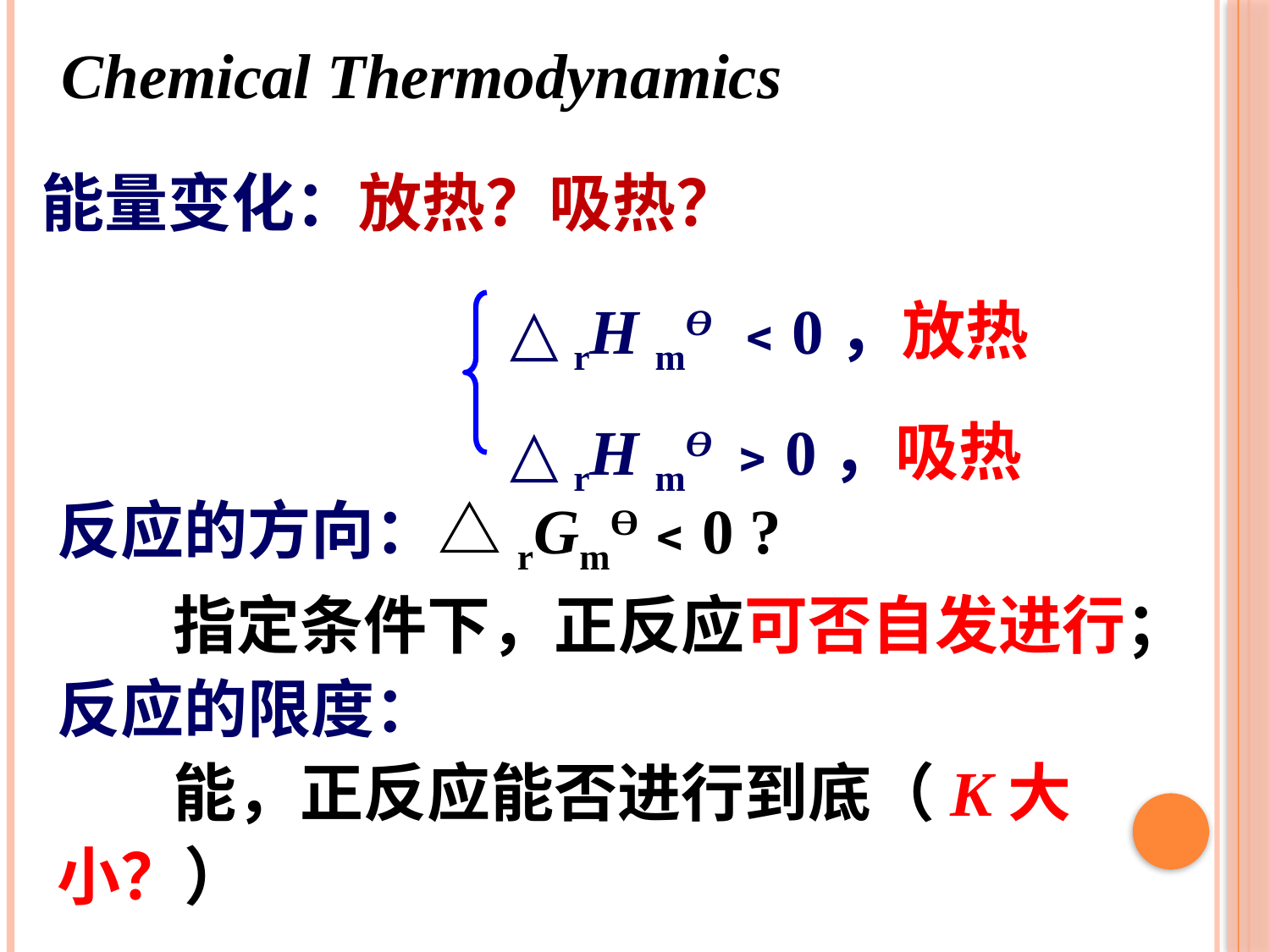

Chemical Thermodynamics
能量变化：放热？吸热？
△rH mӨ ﹤0，放热
△rH mӨ ﹥0，吸热

反应的方向：△rGmӨ﹤0 ?
       指定条件下，正反应可否自发进行；
反应的限度：
       能，正反应能否进行到底（K大小？）
13